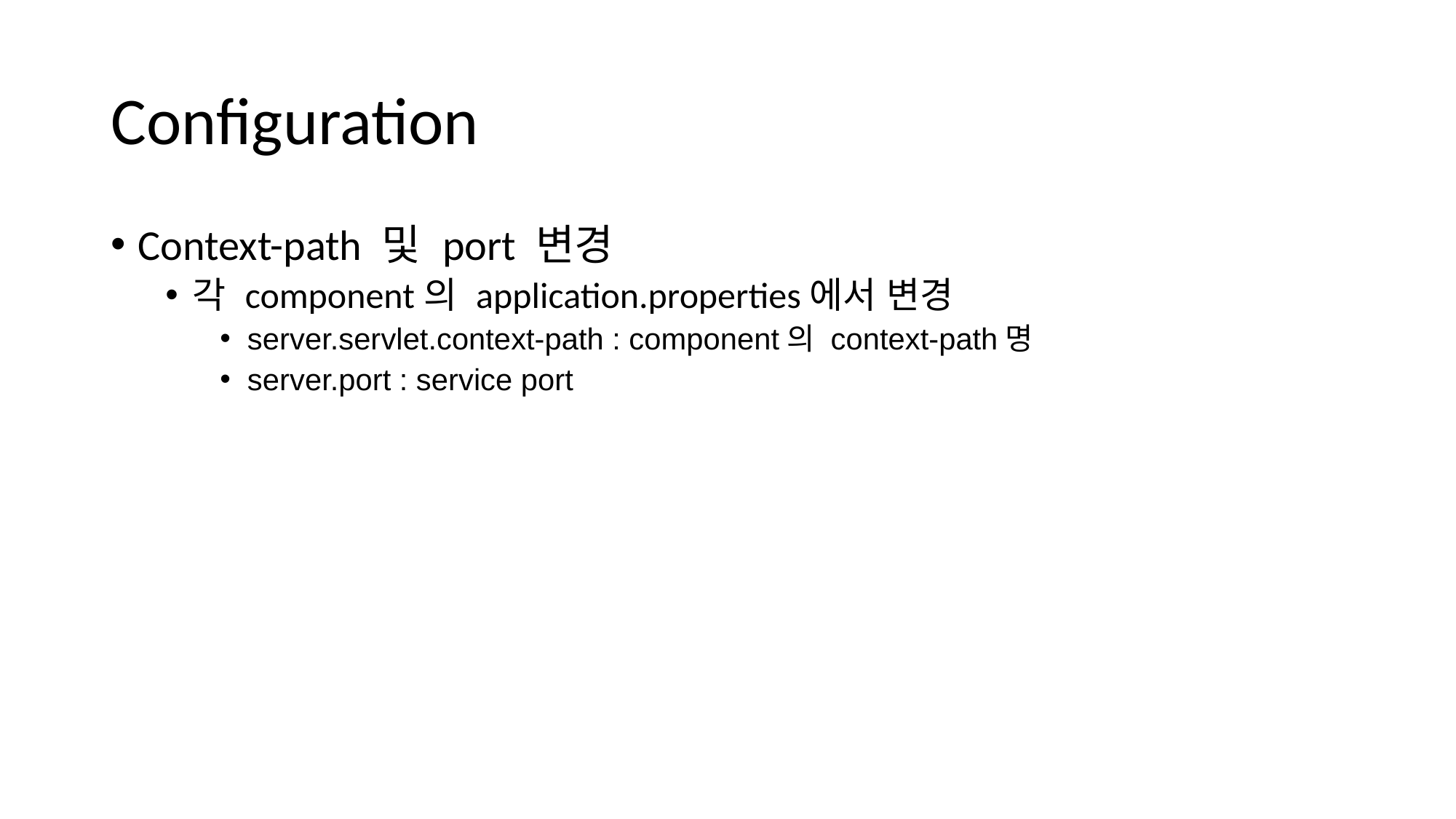

# Configuration
Context-path 및 port 변경
각 component의 application.properties에서 변경
server.servlet.context-path : component의 context-path명
server.port : service port